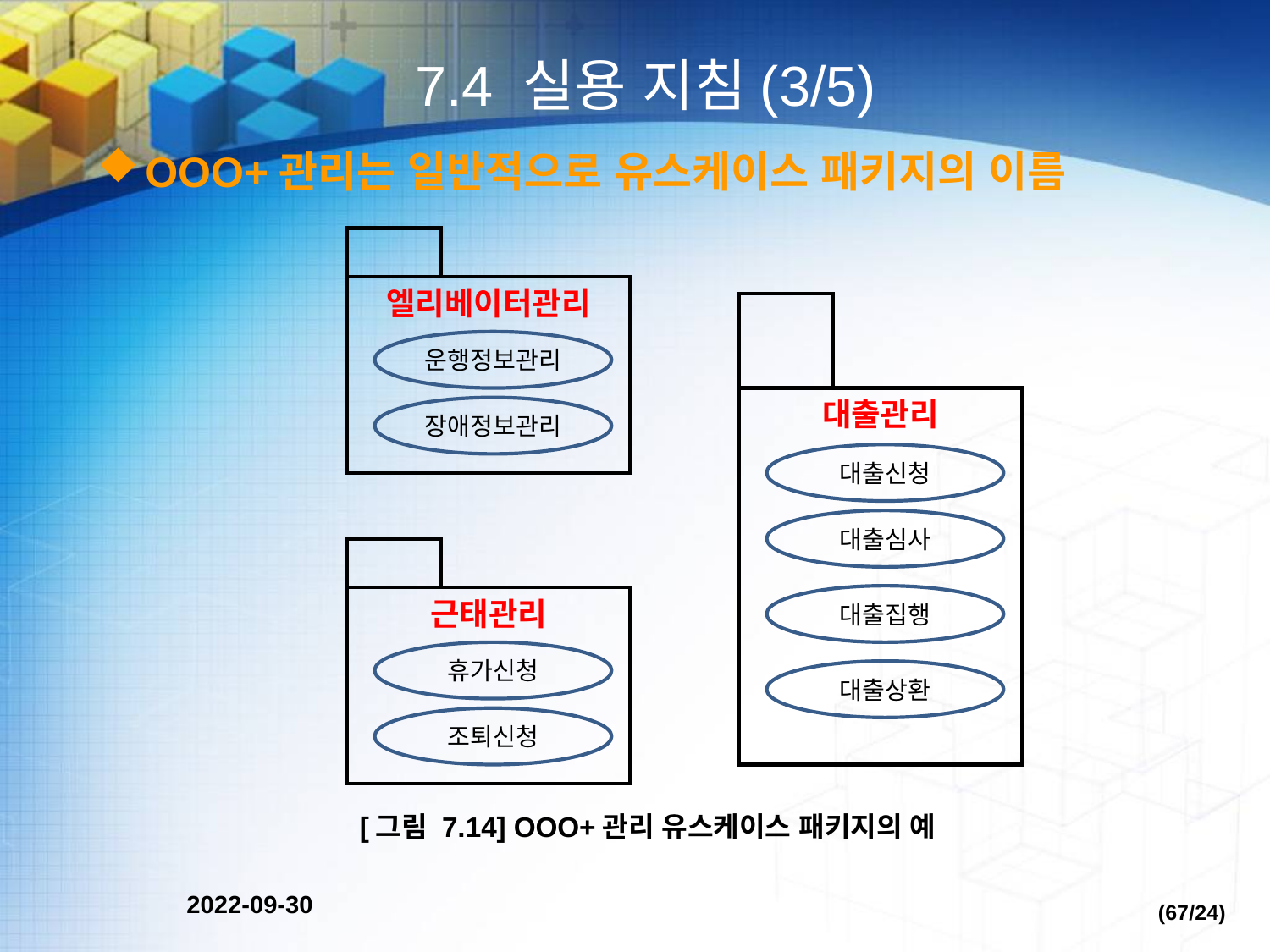

# 7.4 실용 지침(3/5)
OOO+관리는 일반적으로 유스케이스 패키지의 이름

엘리베이터관리

대출관리
운행정보관리
장애정보관리
대출신청
대출심사

근태관리
대출집행
휴가신청
대출상환
조퇴신청
[그림 7.14] OOO+관리 유스케이스 패키지의 예
(67/24)
2022-09-30